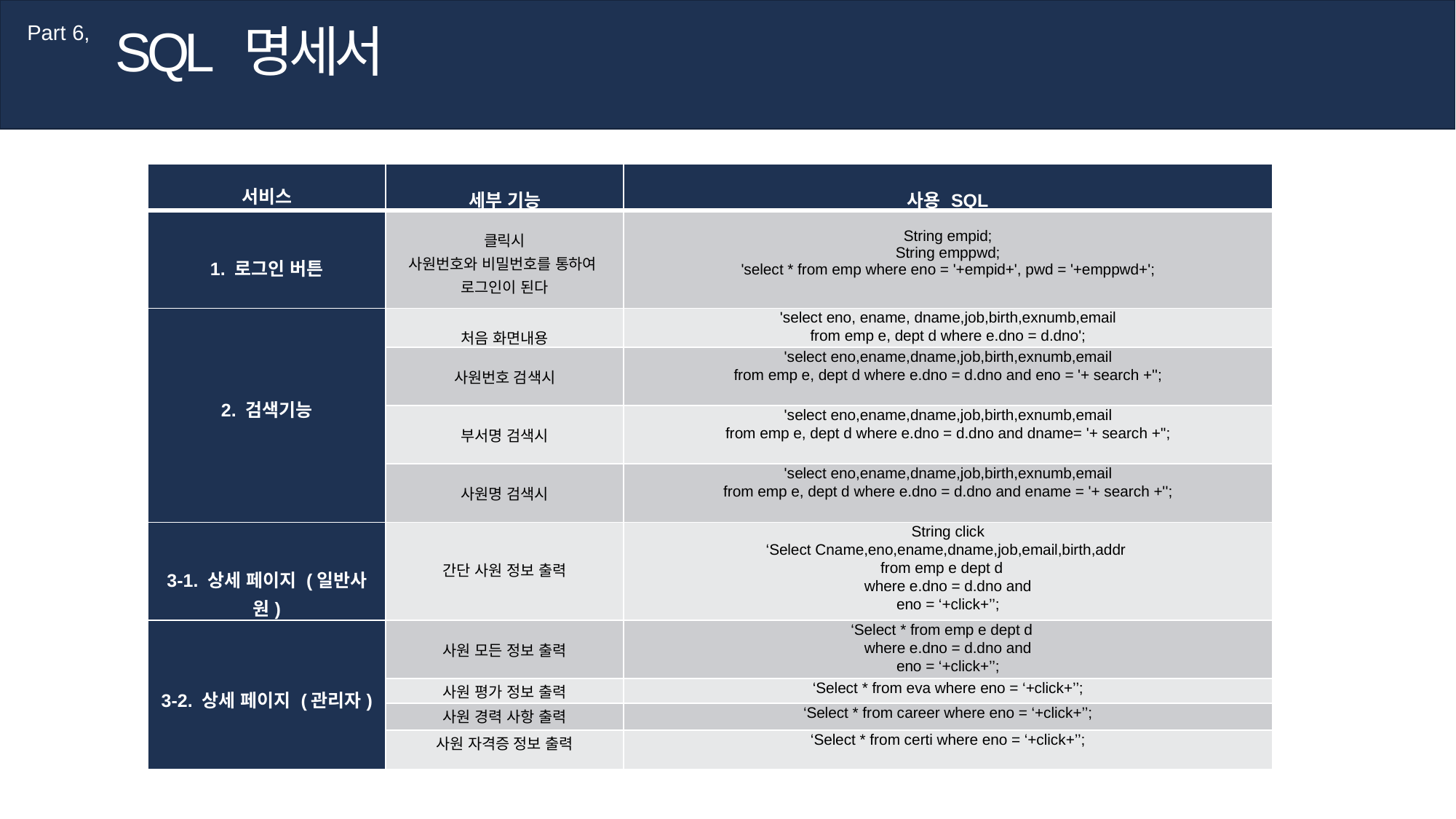

ER 다이어그램
SQL 명세서
Part 3,
Part 6,
| 서비스 | 세부 기능 | 사용 SQL |
| --- | --- | --- |
| 1. 로그인 버튼 | 클릭시 사원번호와 비밀번호를 통하여 로그인이 된다 | String empid; String emppwd; 'select \* from emp where eno = '+empid+', pwd = '+emppwd+'; |
| 2. 검색기능 | 처음 화면내용 | 'select eno, ename, dname,job,birth,exnumb,email from emp e, dept d where e.dno = d.dno'; |
|  | 사원번호 검색시 | 'select eno,ename,dname,job,birth,exnumb,email from emp e, dept d where e.dno = d.dno and eno = '+ search +''; |
|  | 부서명 검색시 | 'select eno,ename,dname,job,birth,exnumb,email from emp e, dept d where e.dno = d.dno and dname= '+ search +''; |
|  | 사원명 검색시 | 'select eno,ename,dname,job,birth,exnumb,email from emp e, dept d where e.dno = d.dno and ename = '+ search +''; |
| 3-1. 상세 페이지 (일반사원) | 간단 사원 정보 출력 | String click ‘Select Cname,eno,ename,dname,job,email,birth,addr from emp e dept d where e.dno = d.dno and eno = ‘+click+’’; |
| 3-2. 상세 페이지 (관리자) | 사원 모든 정보 출력 | ‘Select \* from emp e dept d where e.dno = d.dno and eno = ‘+click+’’; |
|  | 사원 평가 정보 출력 | ‘Select \* from eva where eno = ‘+click+’’; |
|  | 사원 경력 사항 출력 | ‘Select \* from career where eno = ‘+click+’’; |
|  | 사원 자격증 정보 출력 | ‘Select \* from certi where eno = ‘+click+’’; |